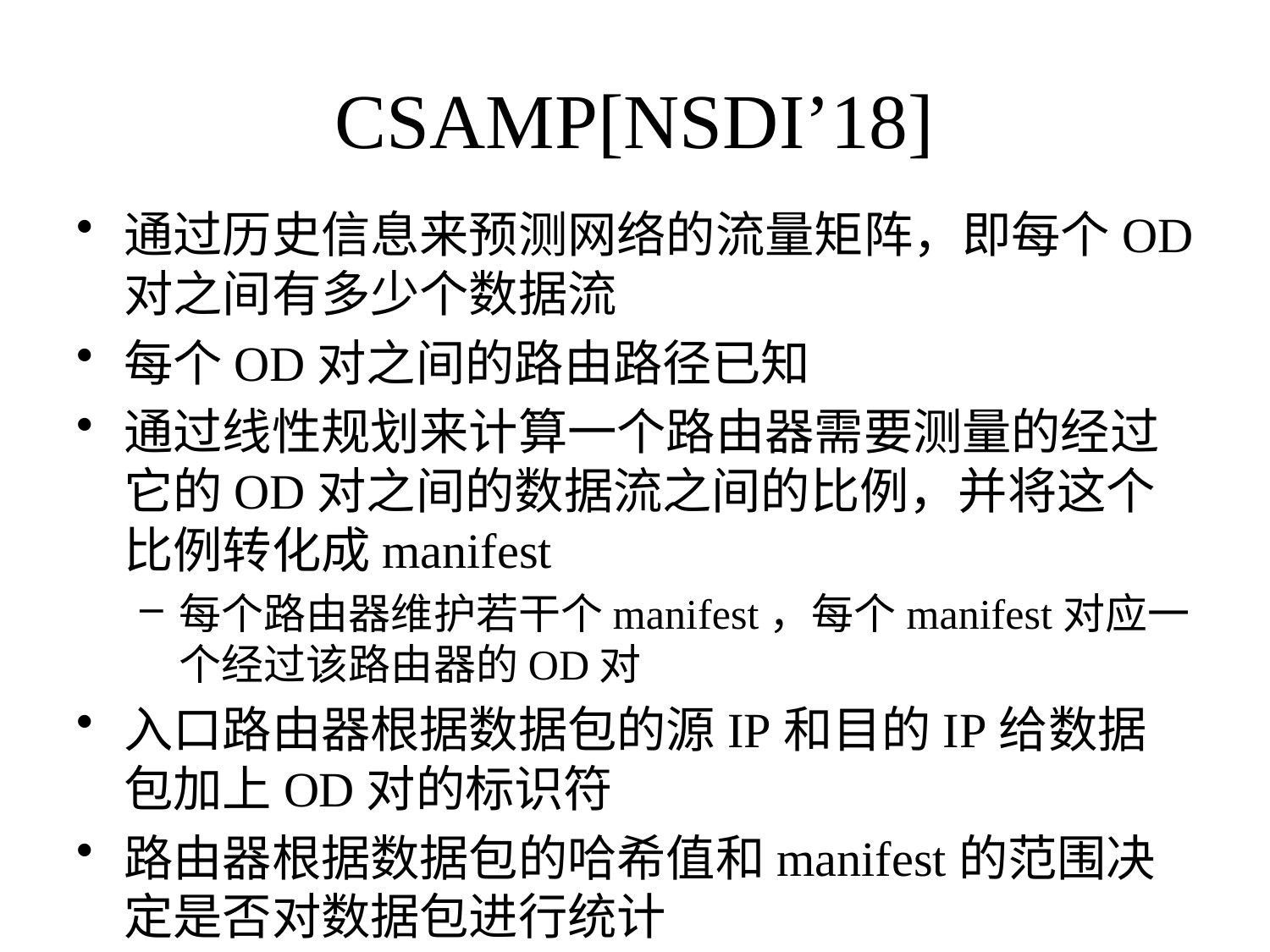

# CSAMP[NSDI’18]
通过历史信息来预测网络的流量矩阵，即每个OD对之间有多少个数据流
每个OD对之间的路由路径已知
通过线性规划来计算一个路由器需要测量的经过它的OD对之间的数据流之间的比例，并将这个比例转化成manifest
每个路由器维护若干个manifest，每个manifest对应一个经过该路由器的OD对
入口路由器根据数据包的源IP和目的IP给数据包加上OD对的标识符
路由器根据数据包的哈希值和manifest的范围决定是否对数据包进行统计